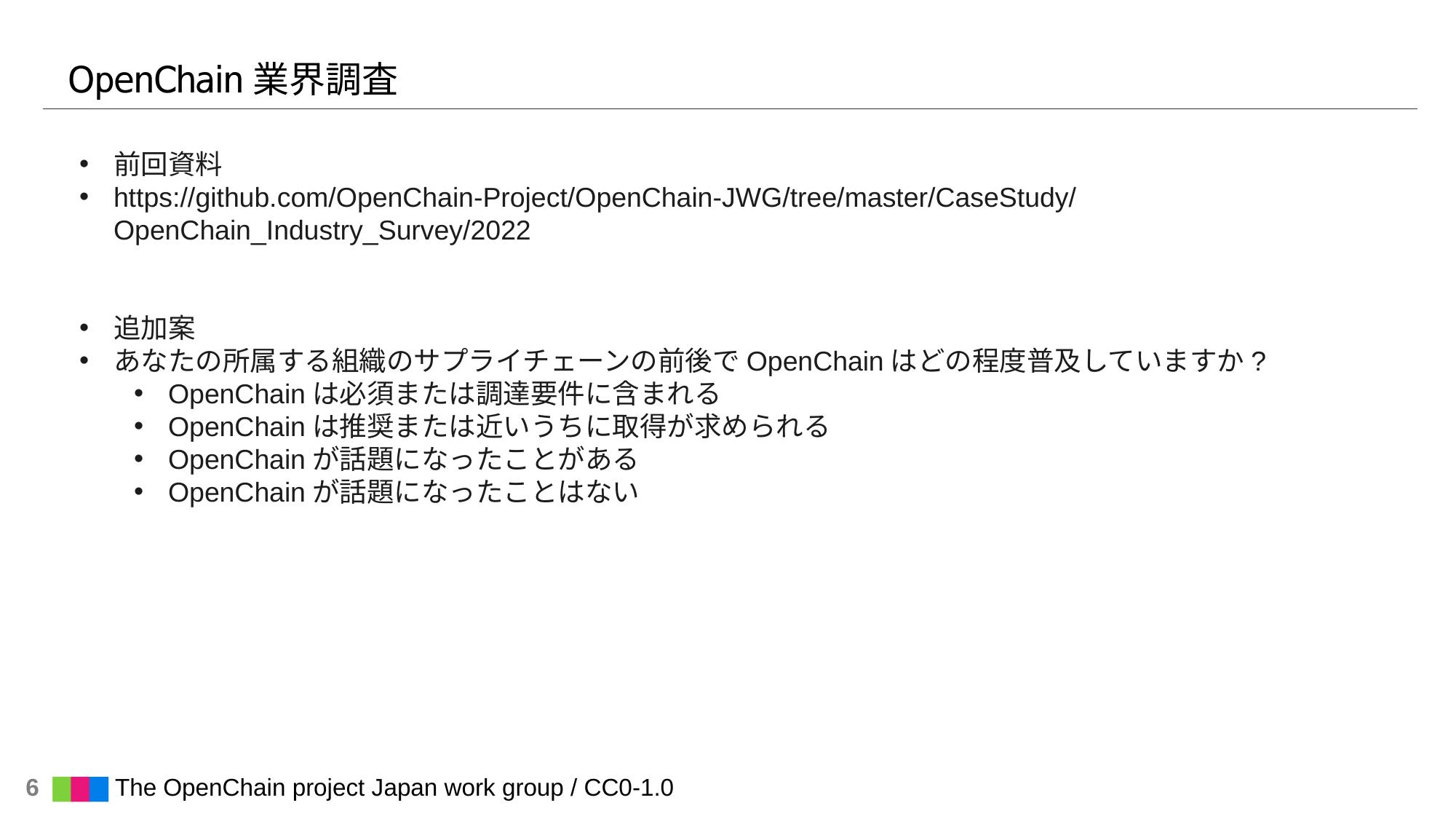

# OpenChain業界調査
前回資料
https://github.com/OpenChain-Project/OpenChain-JWG/tree/master/CaseStudy/OpenChain_Industry_Survey/2022

追加案
あなたの所属する組織のサプライチェーンの前後でOpenChainはどの程度普及していますか?
OpenChainは必須または調達要件に含まれる
OpenChainは推奨または近いうちに取得が求められる
OpenChainが話題になったことがある
OpenChainが話題になったことはない